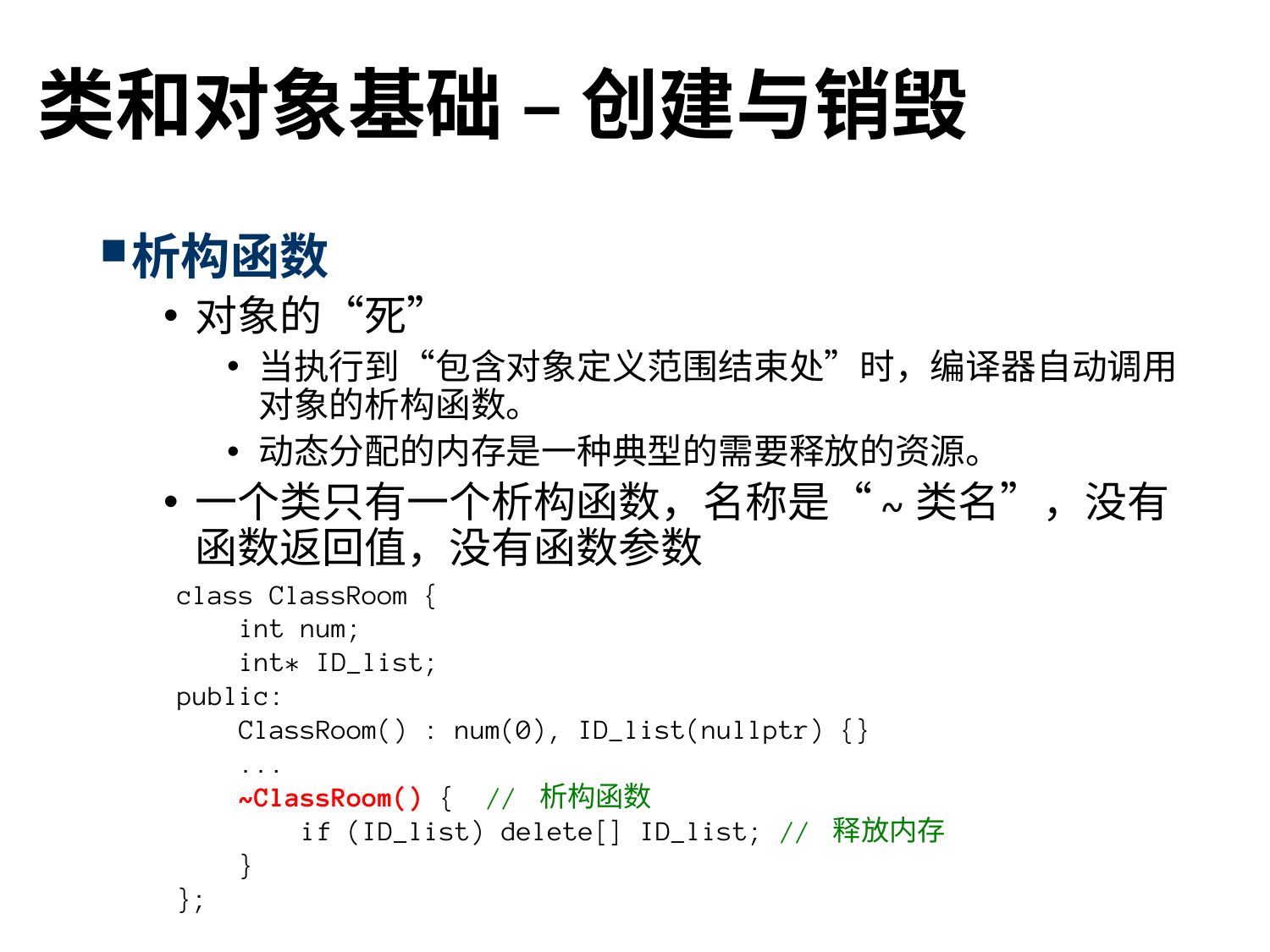

# 类和对象基础 – 创建与销毁
析构函数
对象的“死”
当执行到“包含对象定义范围结束处”时，编译器自动调用对象的析构函数。
动态分配的内存是一种典型的需要释放的资源。
一个类只有一个析构函数，名称是“~类名”，没有函数返回值，没有函数参数

class ClassRoom {
    int num;
    int* ID_list;
public:
    ClassRoom() : num(0), ID_list(nullptr) {}
    ...
    ~ClassRoom() {  // 析构函数
        if (ID_list) delete[] ID_list; // 释放内存
    }
};